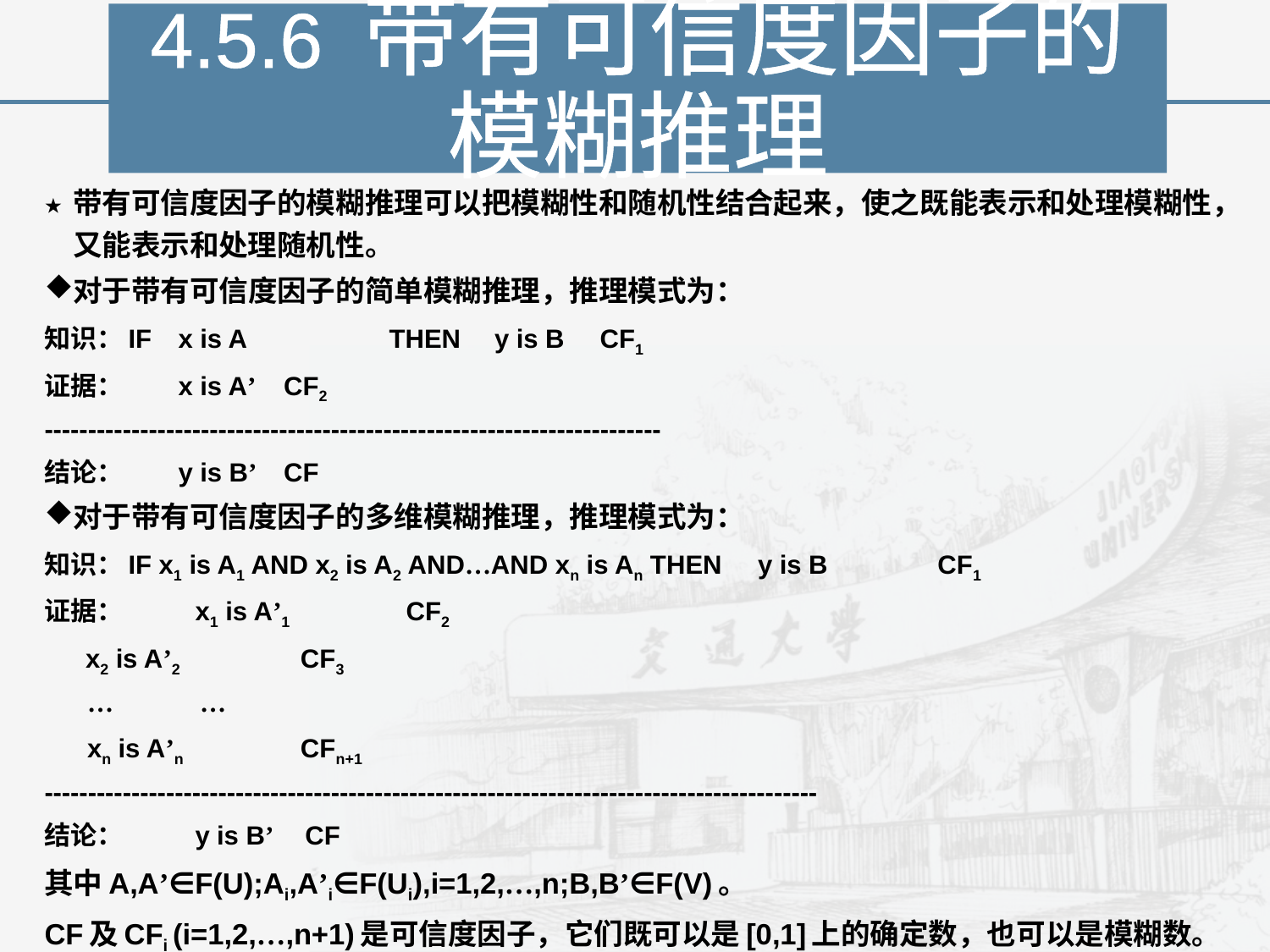

4.5.6 带有可信度因子的模糊推理
带有可信度因子的模糊推理可以把模糊性和随机性结合起来，使之既能表示和处理模糊性，又能表示和处理随机性。
对于带有可信度因子的简单模糊推理，推理模式为：
知识：IF 	x is A	 	THEN 	y is B	CF1
证据：	x is A’ 				CF2
-----------------------------------------------------------------------
结论：				y is B’ 	CF
对于带有可信度因子的多维模糊推理，推理模式为：
知识：IF x1 is A1 AND x2 is A2 AND…AND xn is An THEN     y is B	   CF1
证据：	  x1 is A’1						    CF2
		   x2 is A’2 						    CF3
		  …  						   …
		  xn is A’n						    CFn+1
-----------------------------------------------------------------------------------------
结论：						  y is B’ 	   CF
其中A,A’∈F(U);Ai,A’i∈F(Ui),i=1,2,…,n;B,B’∈F(V)。
CF及CFi (i=1,2,…,n+1)是可信度因子，它们既可以是[0,1]上的确定数，也可以是模糊数。
65